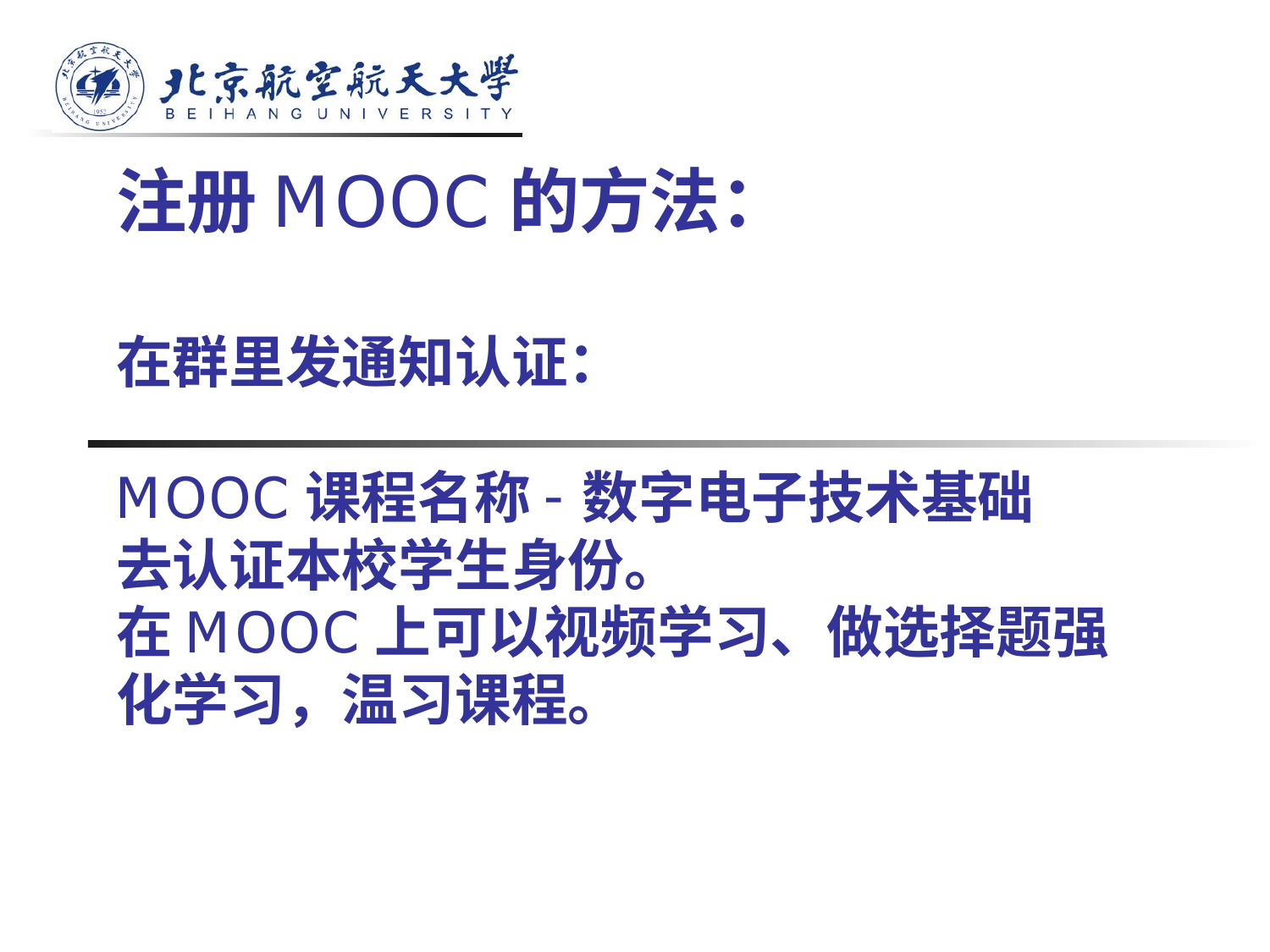

# 注册MOOC的方法： 在群里发通知认证： MOOC课程名称-数字电子技术基础 去认证本校学生身份。 在MOOC上可以视频学习、做选择题强化学习，温习课程。
4